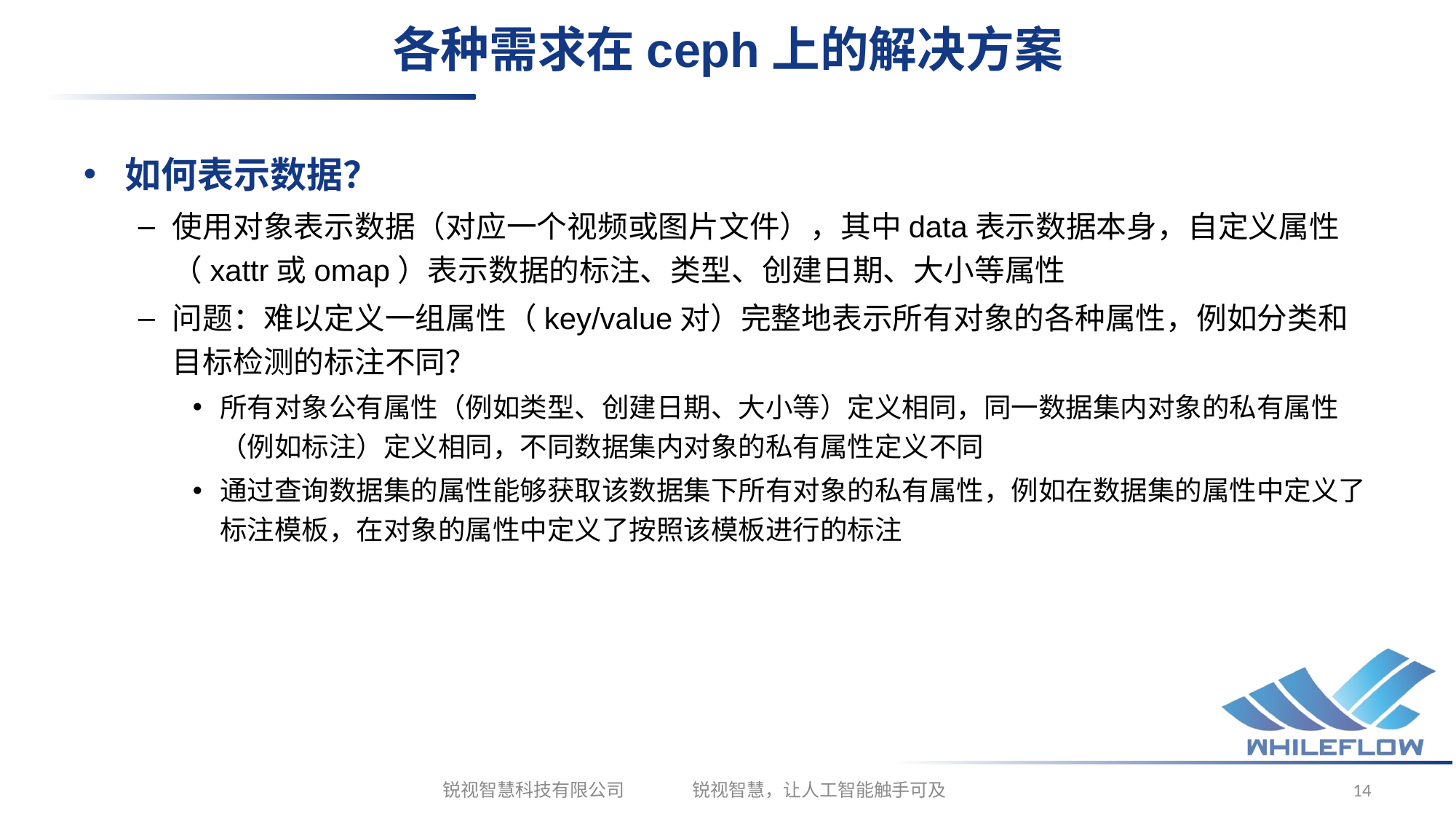

# 各种需求在ceph上的解决方案
如何表示数据？
使用对象表示数据（对应一个视频或图片文件），其中data表示数据本身，自定义属性（xattr或omap）表示数据的标注、类型、创建日期、大小等属性
问题：难以定义一组属性（key/value对）完整地表示所有对象的各种属性，例如分类和目标检测的标注不同？
所有对象公有属性（例如类型、创建日期、大小等）定义相同，同一数据集内对象的私有属性（例如标注）定义相同，不同数据集内对象的私有属性定义不同
通过查询数据集的属性能够获取该数据集下所有对象的私有属性，例如在数据集的属性中定义了标注模板，在对象的属性中定义了按照该模板进行的标注
锐视智慧科技有限公司            锐视智慧，让人工智能触手可及
14